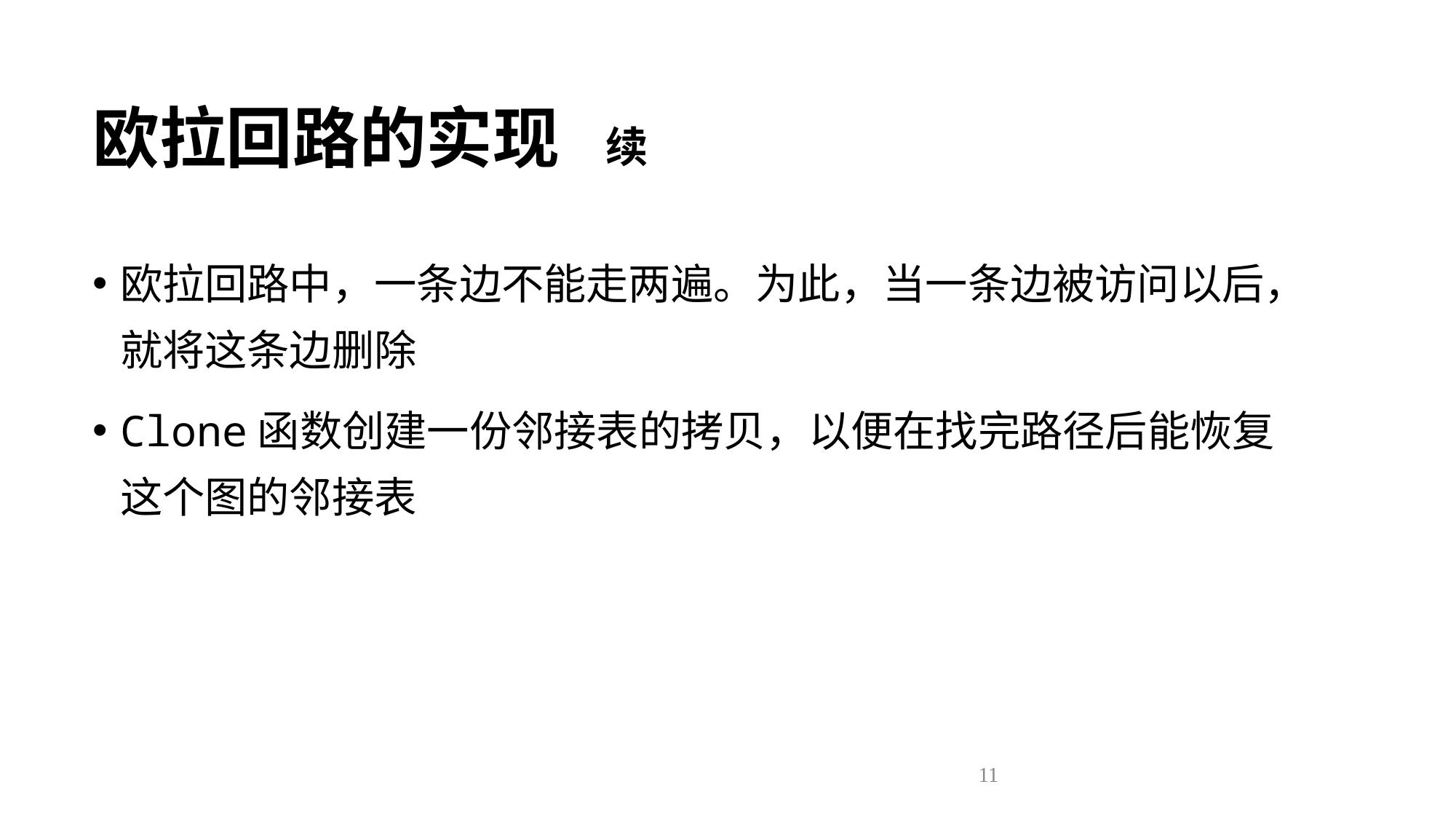

# 欧拉回路的实现   续
欧拉回路中，一条边不能走两遍。为此，当一条边被访问以后，就将这条边删除
Clone函数创建一份邻接表的拷贝，以便在找完路径后能恢复这个图的邻接表
11